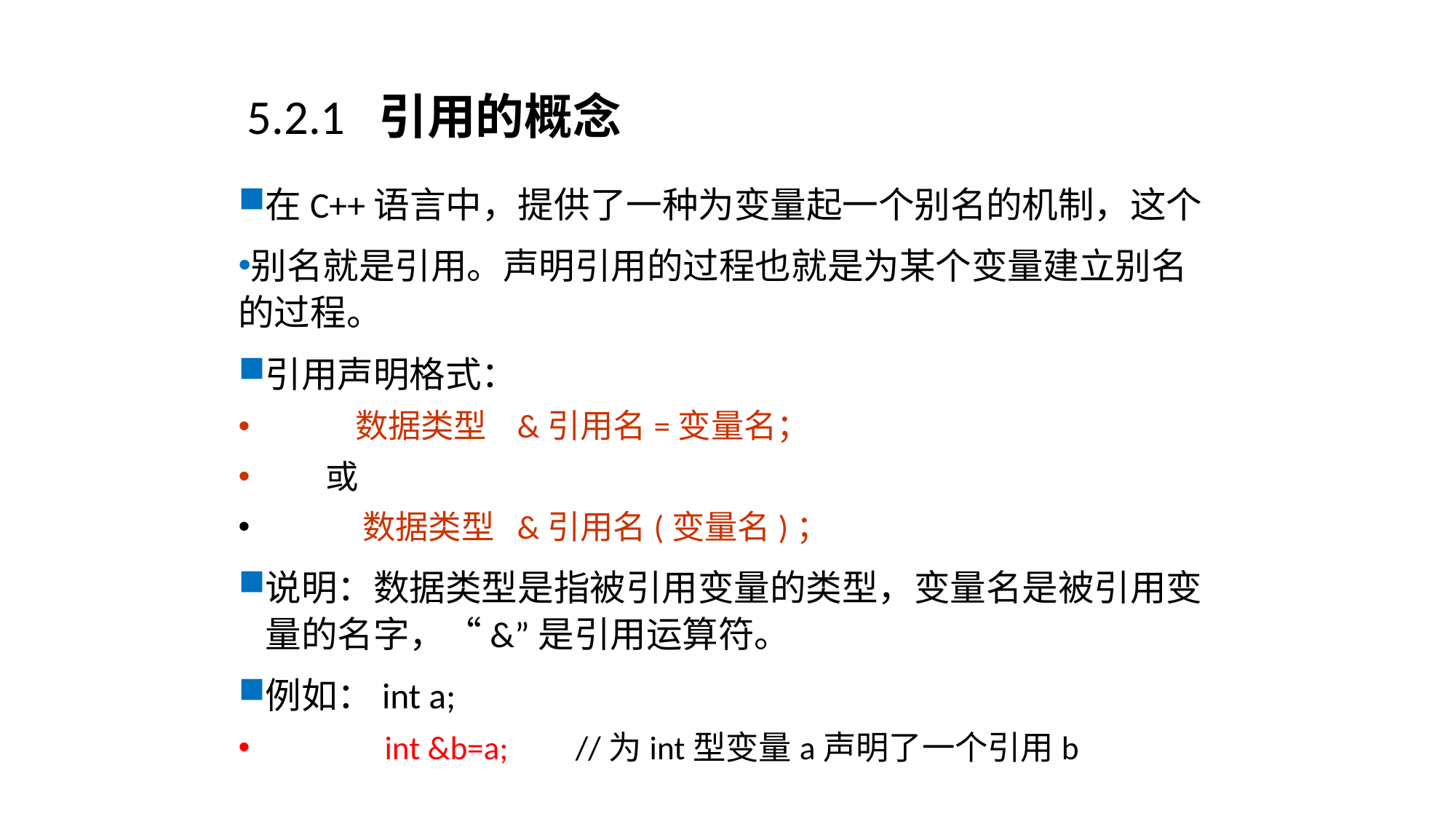

# 5.2.1  引用的概念
在C++语言中，提供了一种为变量起一个别名的机制，这个
别名就是引用。声明引用的过程也就是为某个变量建立别名的过程。
引用声明格式：
           数据类型   &引用名=变量名；
       或
            数据类型  &引用名(变量名)；
说明：数据类型是指被引用变量的类型，变量名是被引用变量的名字，“&”是引用运算符。
例如：int a;
                int &b=a;         //为int型变量a声明了一个引用b